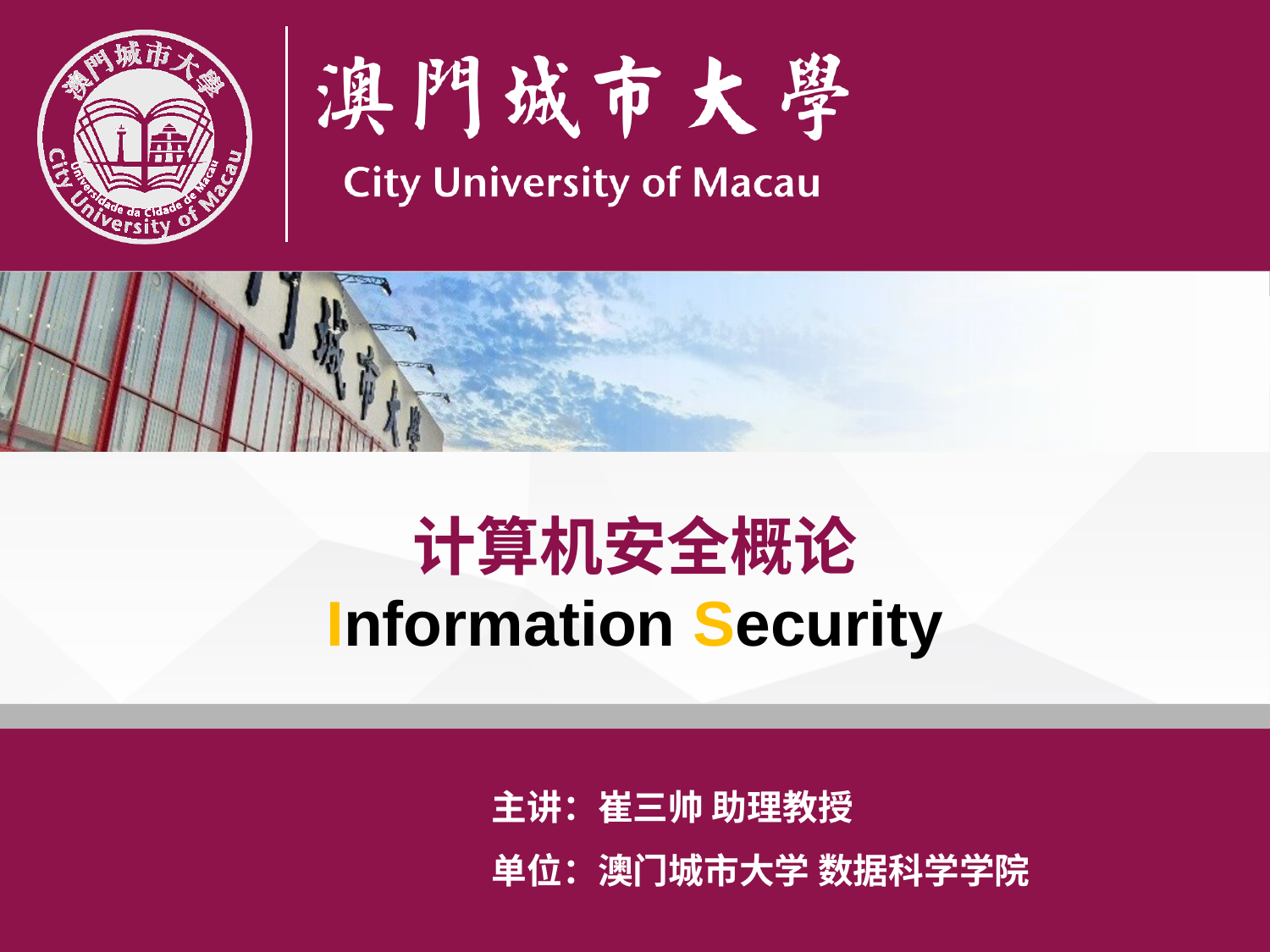

计算机安全概论
Information Security
主讲：崔三帅 助理教授
单位：澳门城市大学 数据科学学院